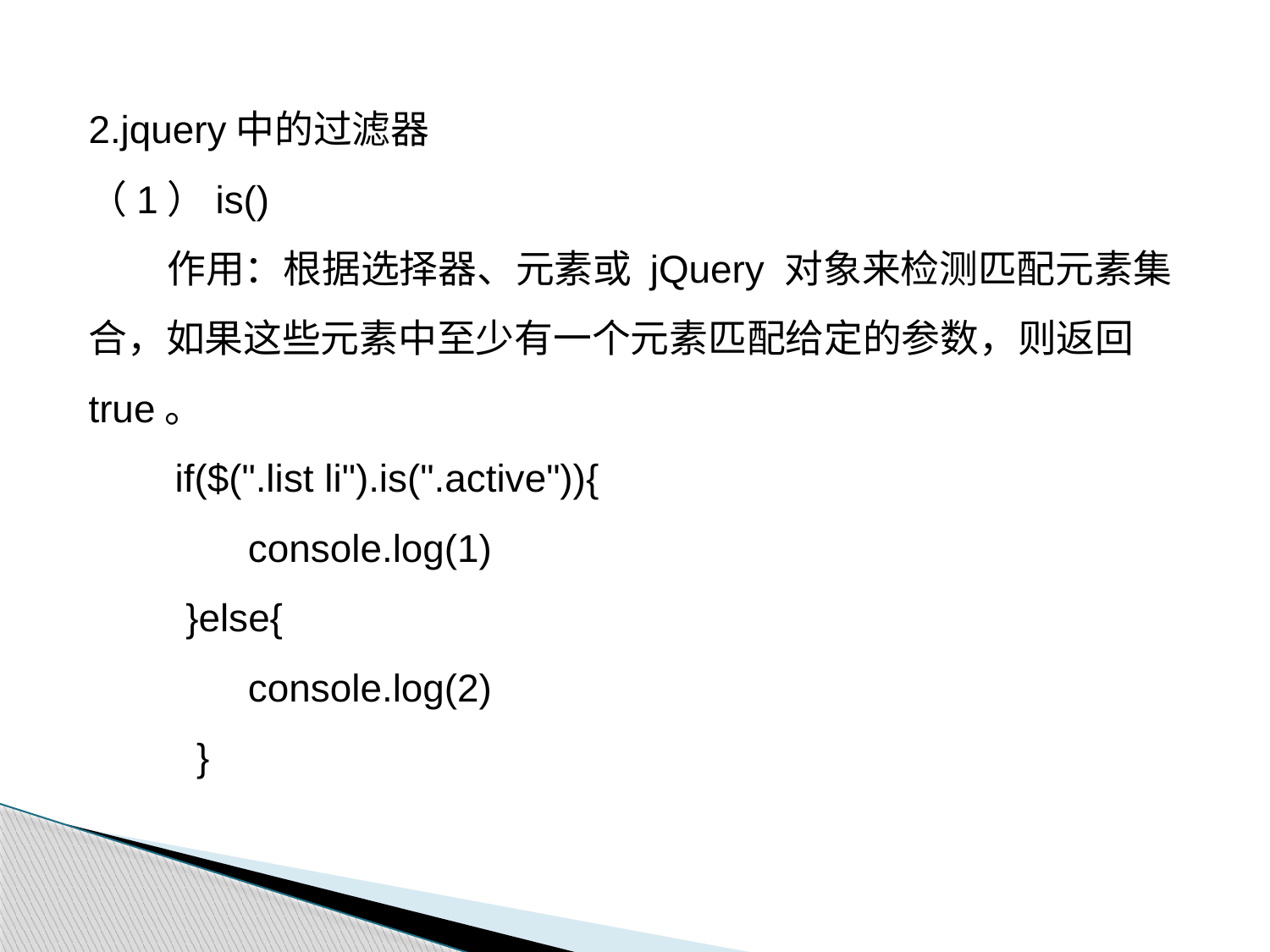

2.jquery中的过滤器
（1）is()
        作用：根据选择器、元素或 jQuery 对象来检测匹配元素集合，如果这些元素中至少有一个元素匹配给定的参数，则返回 true。
        if($(".list li").is(".active")){
   	   console.log(1)
         }else{
 	   console.log(2)
          }